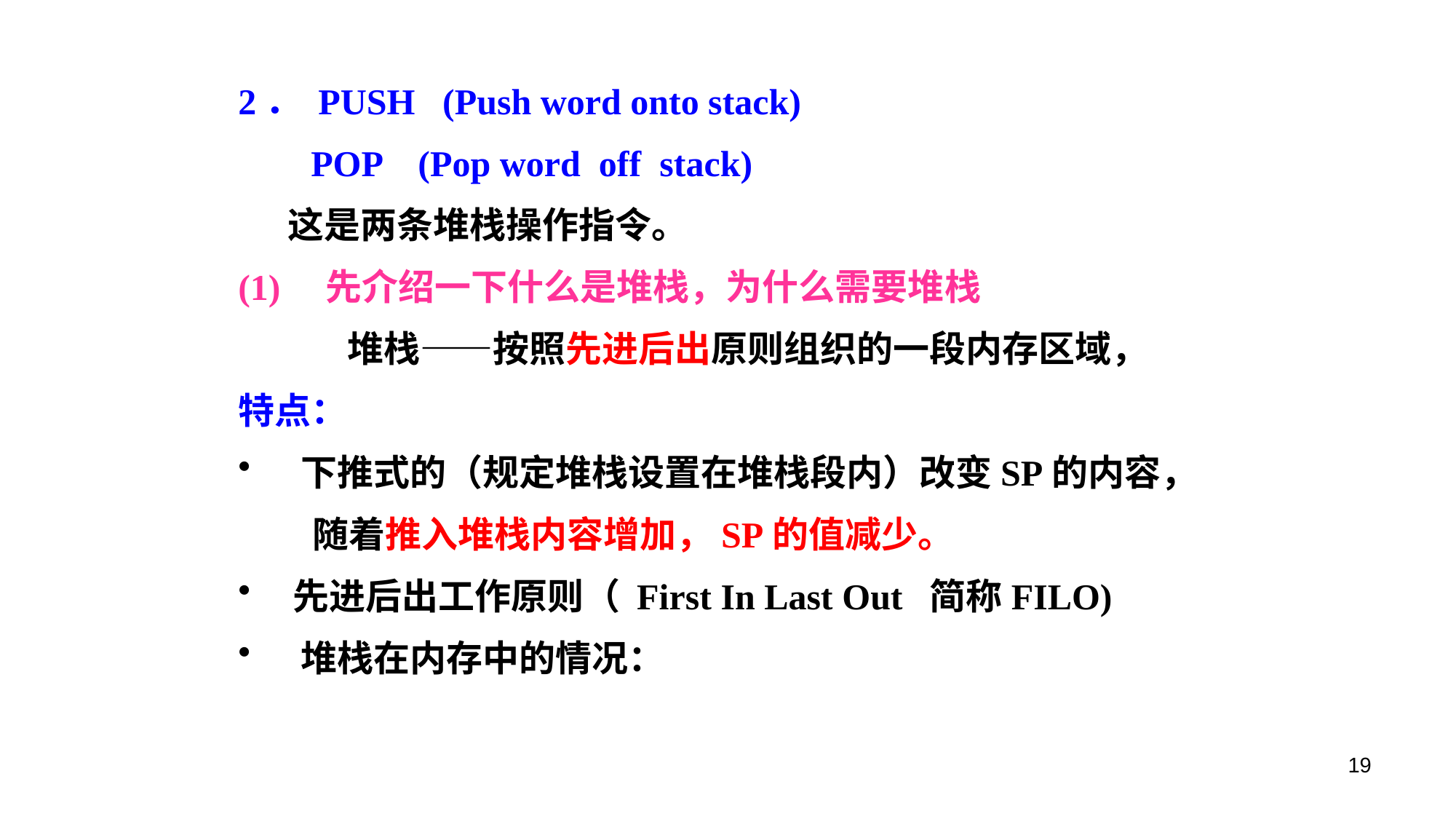

2． PUSH   (Push word onto stack)
        POP    (Pop word  off  stack)
     这是两条堆栈操作指令。
(1)    先介绍一下什么是堆栈，为什么需要堆栈
	堆栈——按照先进后出原则组织的一段内存区域，
特点：
     下推式的（规定堆栈设置在堆栈段内）改变SP的内容，
        随着推入堆栈内容增加，SP的值减少。
    先进后出工作原则（ First In Last Out  简称FILO)
     堆栈在内存中的情况：

19